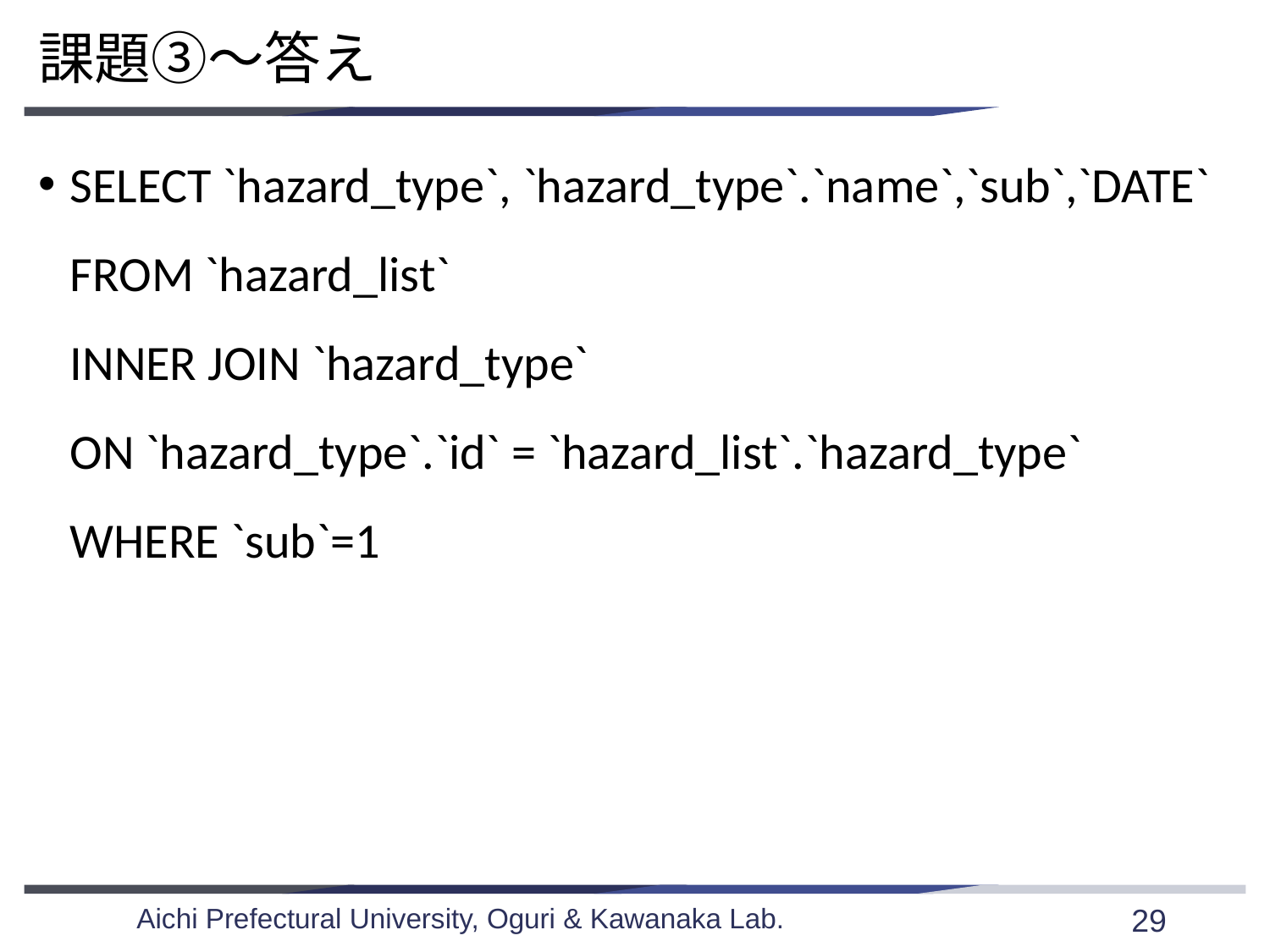

# 課題③～答え
SELECT `hazard_type`, `hazard_type`.`name`,`sub`,`DATE` FROM `hazard_list`
INNER JOIN `hazard_type`
ON `hazard_type`.`id` = `hazard_list`.`hazard_type`
WHERE `sub`=1
29